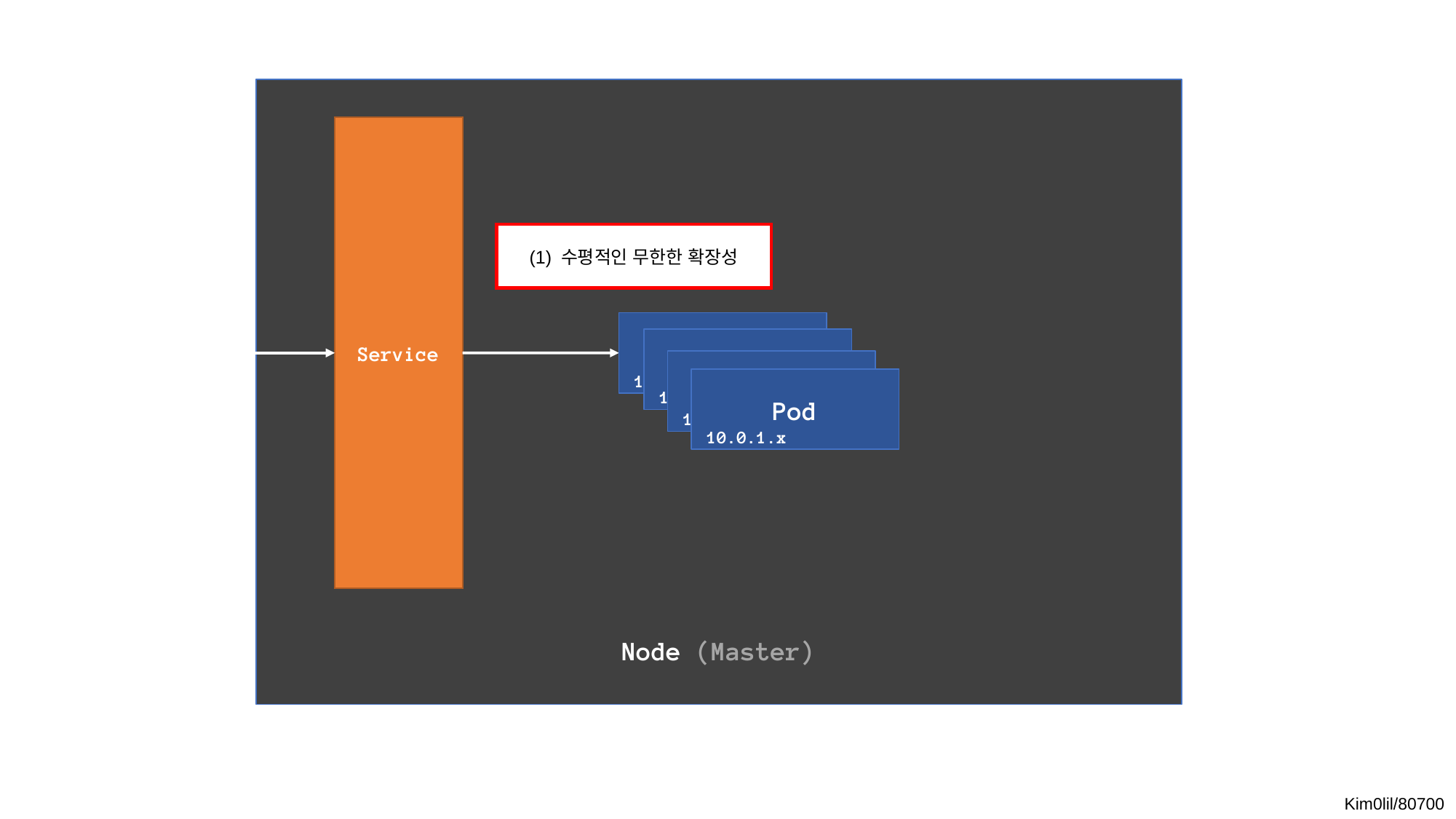

Node (Master)

Service
(1) 수평적인 무한한 확장성
Pod
10.0.1.x
Pod
10.0.1.x
Pod
10.0.1.x
Pod
10.0.1.x
Kim0lil/80700